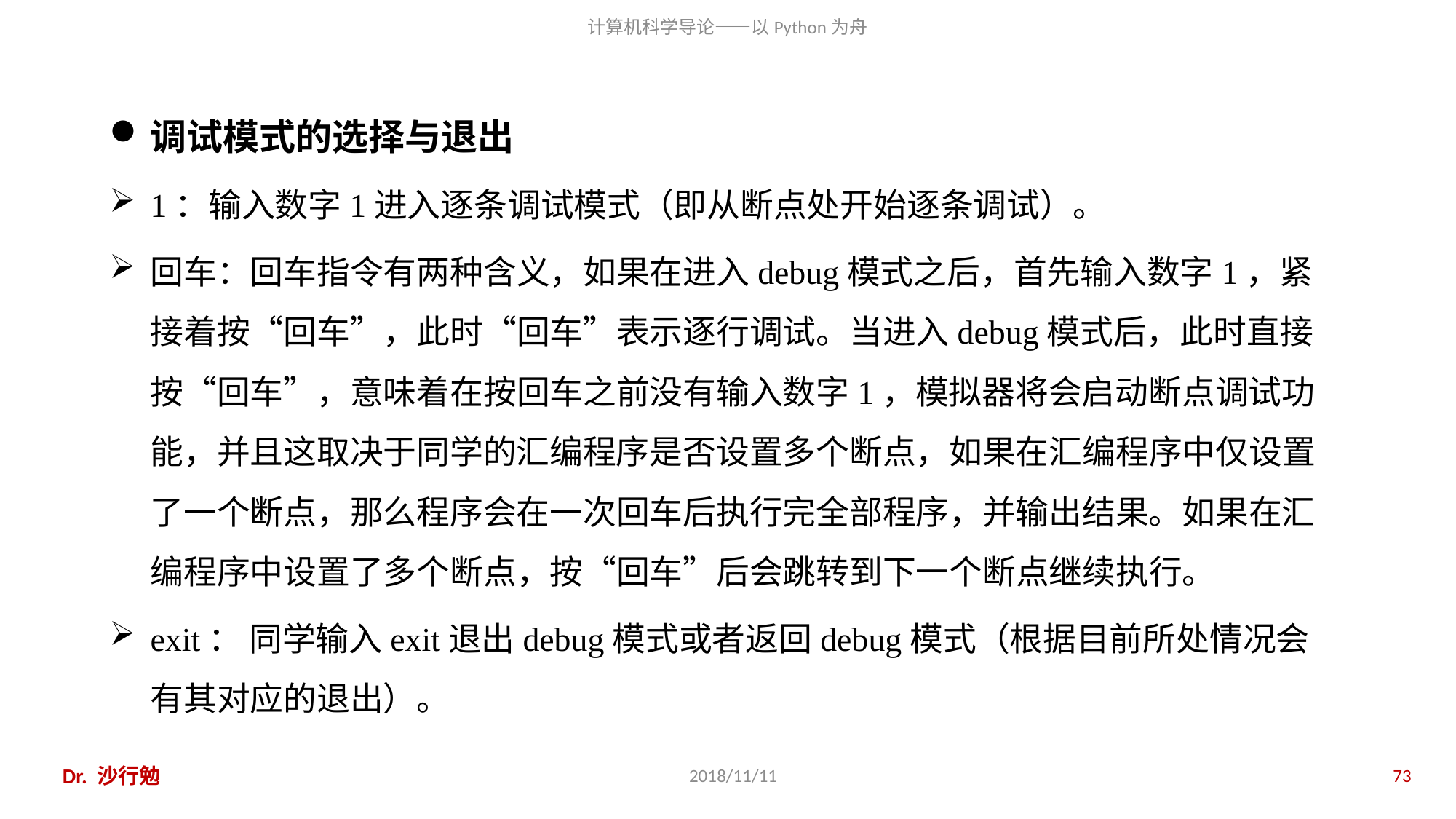

调试模式的选择与退出
1：输入数字1进入逐条调试模式（即从断点处开始逐条调试）。
回车：回车指令有两种含义，如果在进入debug模式之后，首先输入数字1，紧接着按“回车”，此时“回车”表示逐行调试。当进入debug模式后，此时直接按“回车”，意味着在按回车之前没有输入数字1，模拟器将会启动断点调试功能，并且这取决于同学的汇编程序是否设置多个断点，如果在汇编程序中仅设置了一个断点，那么程序会在一次回车后执行完全部程序，并输出结果。如果在汇编程序中设置了多个断点，按“回车”后会跳转到下一个断点继续执行。
exit： 同学输入exit退出debug模式或者返回debug模式（根据目前所处情况会有其对应的退出）。
Dr. 沙行勉
2018/11/11
73